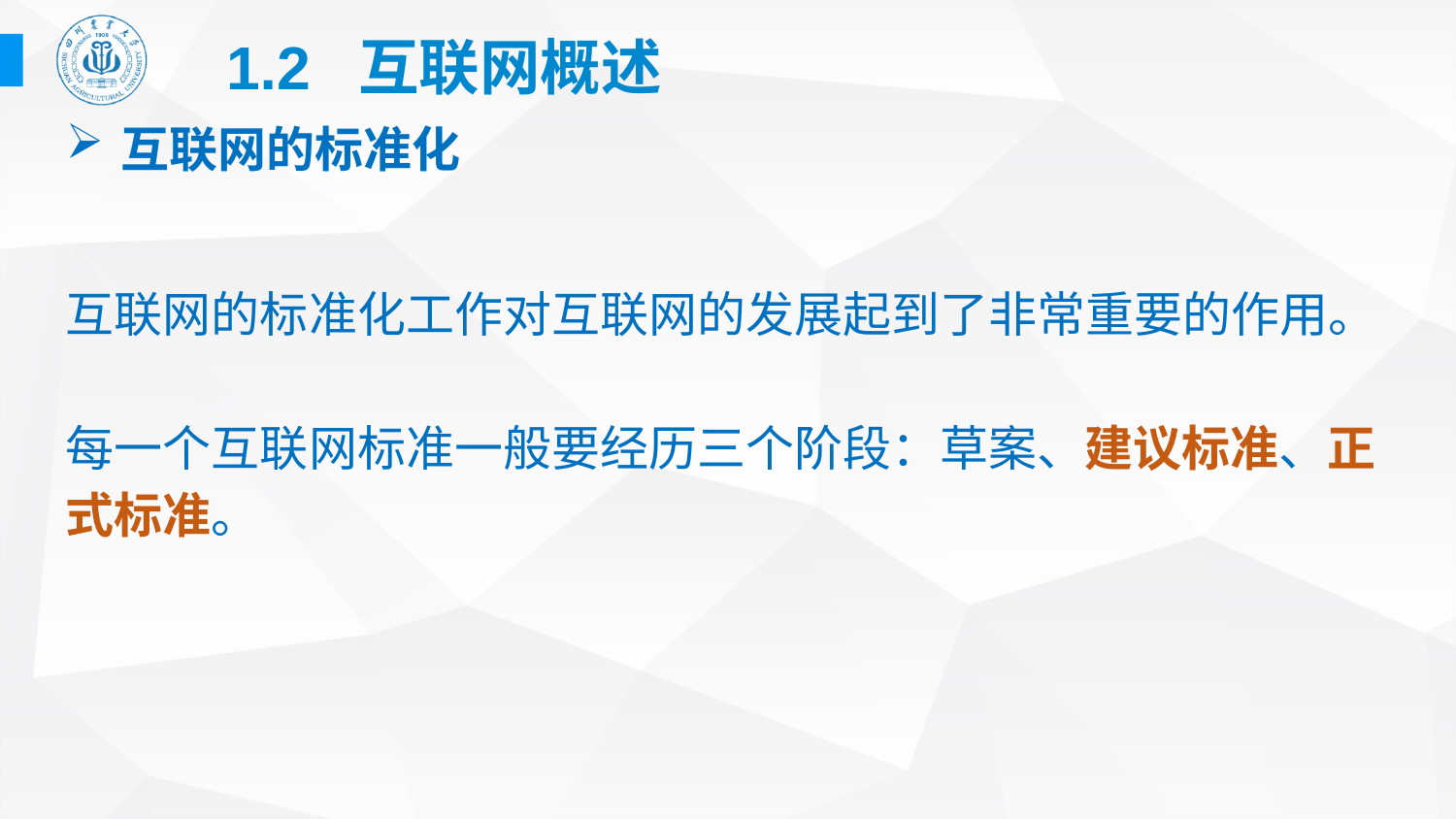

# 1.2  互联网概述
互联网的标准化

互联网的标准化工作对互联网的发展起到了非常重要的作用。

每一个互联网标准一般要经历三个阶段：草案、建议标准、正式标准。